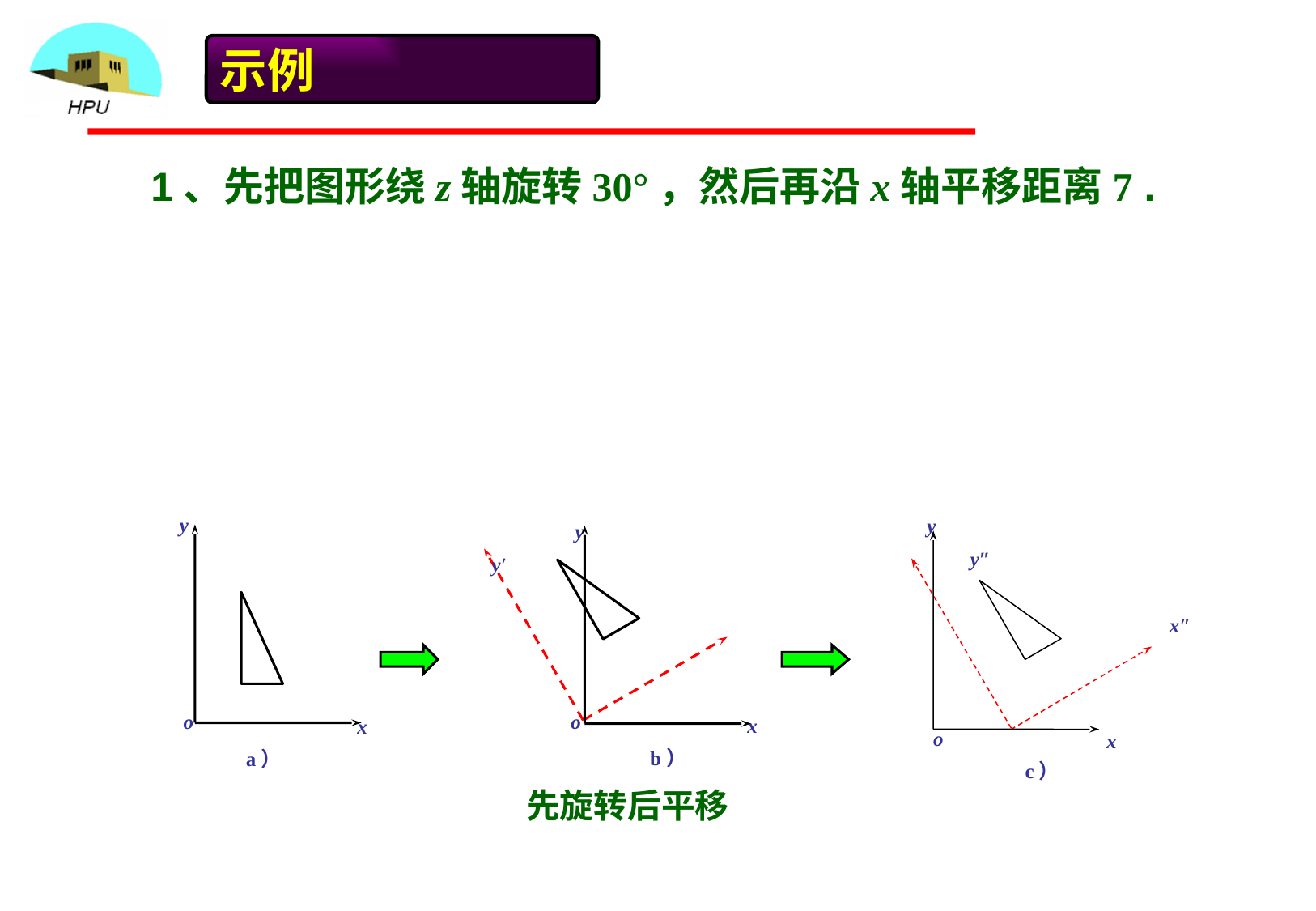

示例
    1、先把图形绕z轴旋转30°，然后再沿x轴平移距离7 .

y

y′
o
x
b）
y

o
x
a）
y

y″

x″

o
x
c）

先旋转后平移